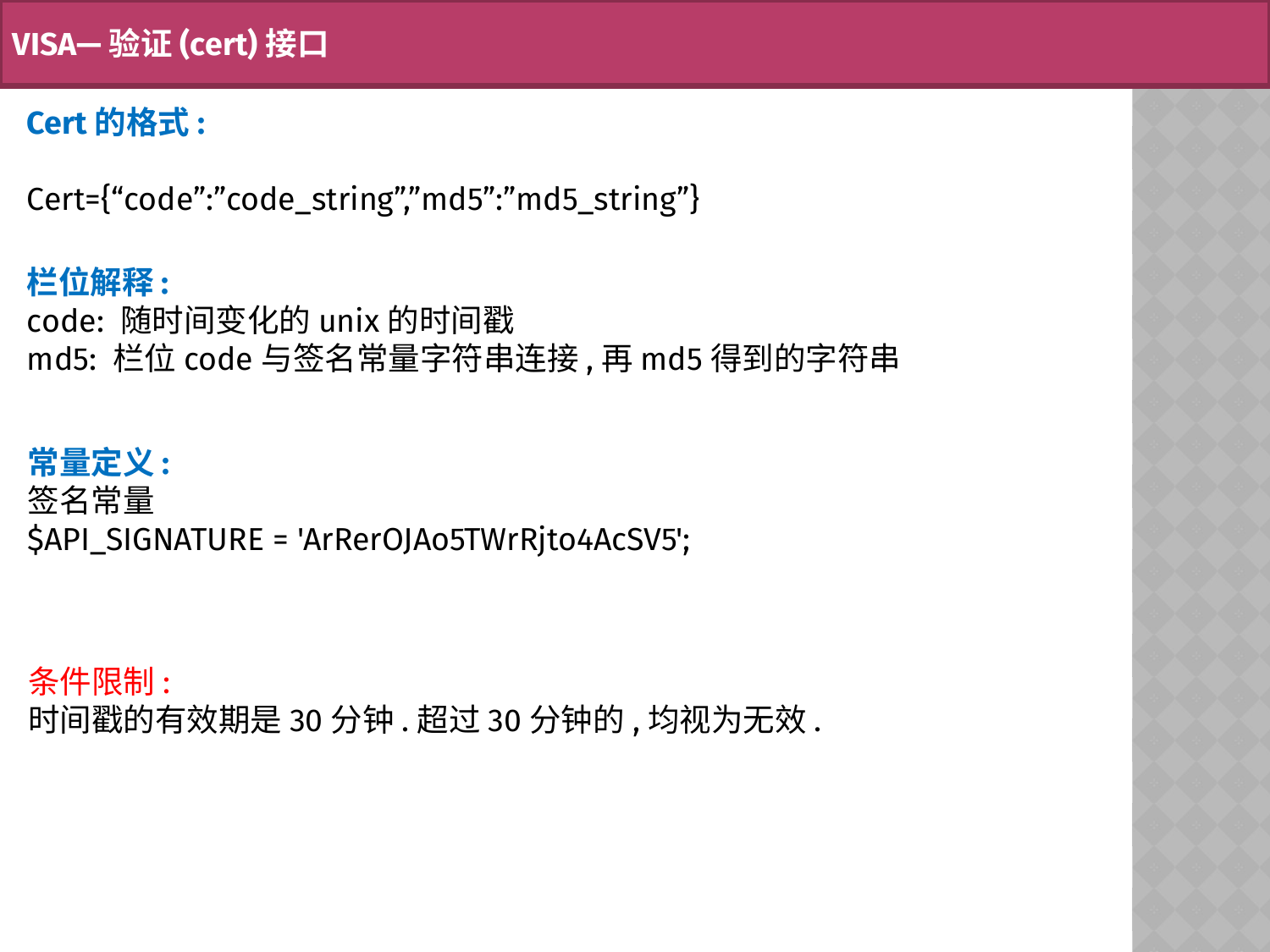

VISA—验证(cert)接口
Cert的格式:

Cert={“code”:”code_string”,”md5”:”md5_string”}
栏位解释:
code: 随时间变化的unix的时间戳
md5: 栏位code与签名常量字符串连接,再md5得到的字符串
常量定义:
签名常量
$API_SIGNATURE = 'ArRerOJAo5TWrRjto4AcSV5';
条件限制:
时间戳的有效期是30分钟.超过30分钟的,均视为无效.